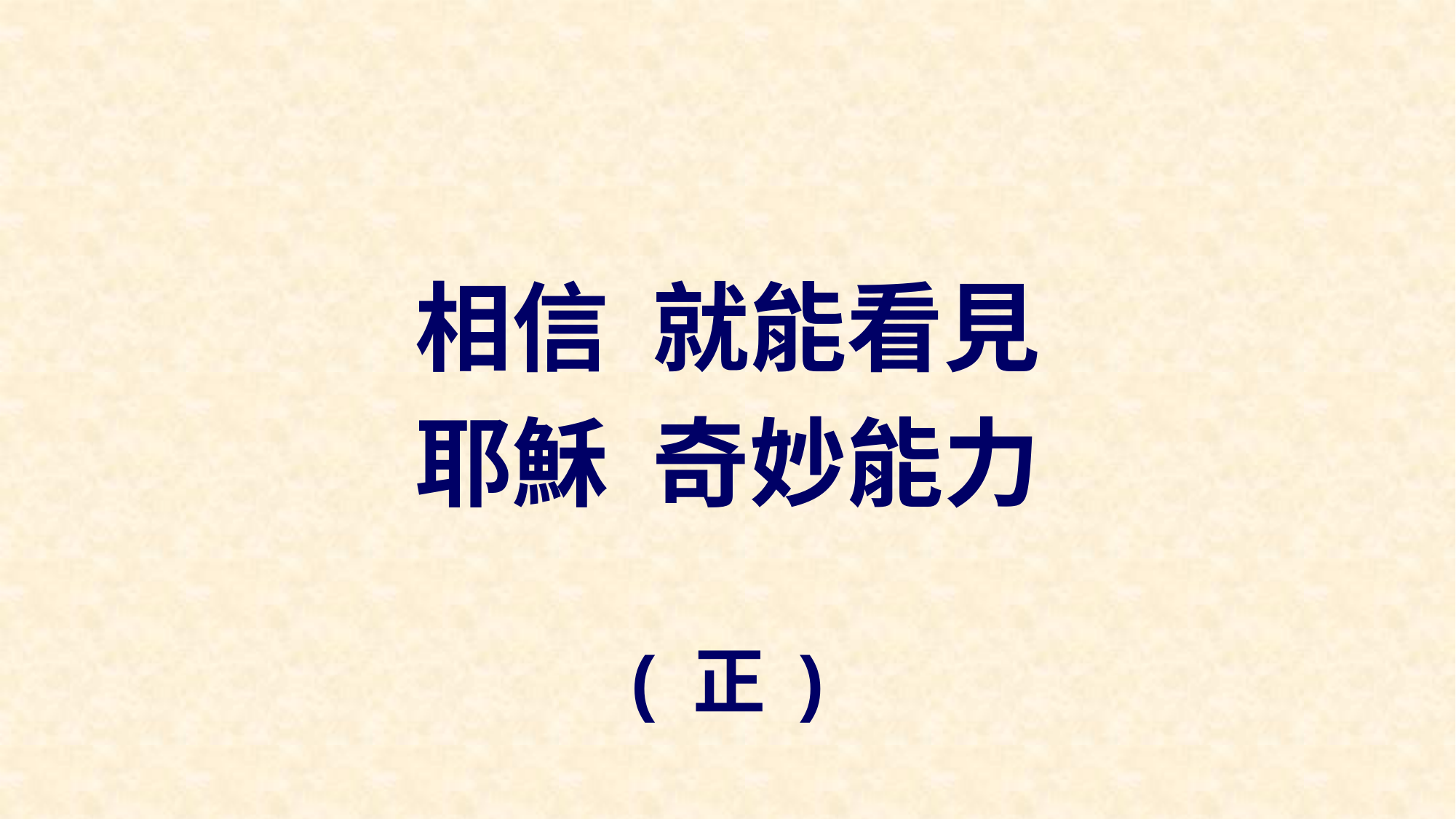

相信  就能看見
耶穌  奇妙能力
( 正 )